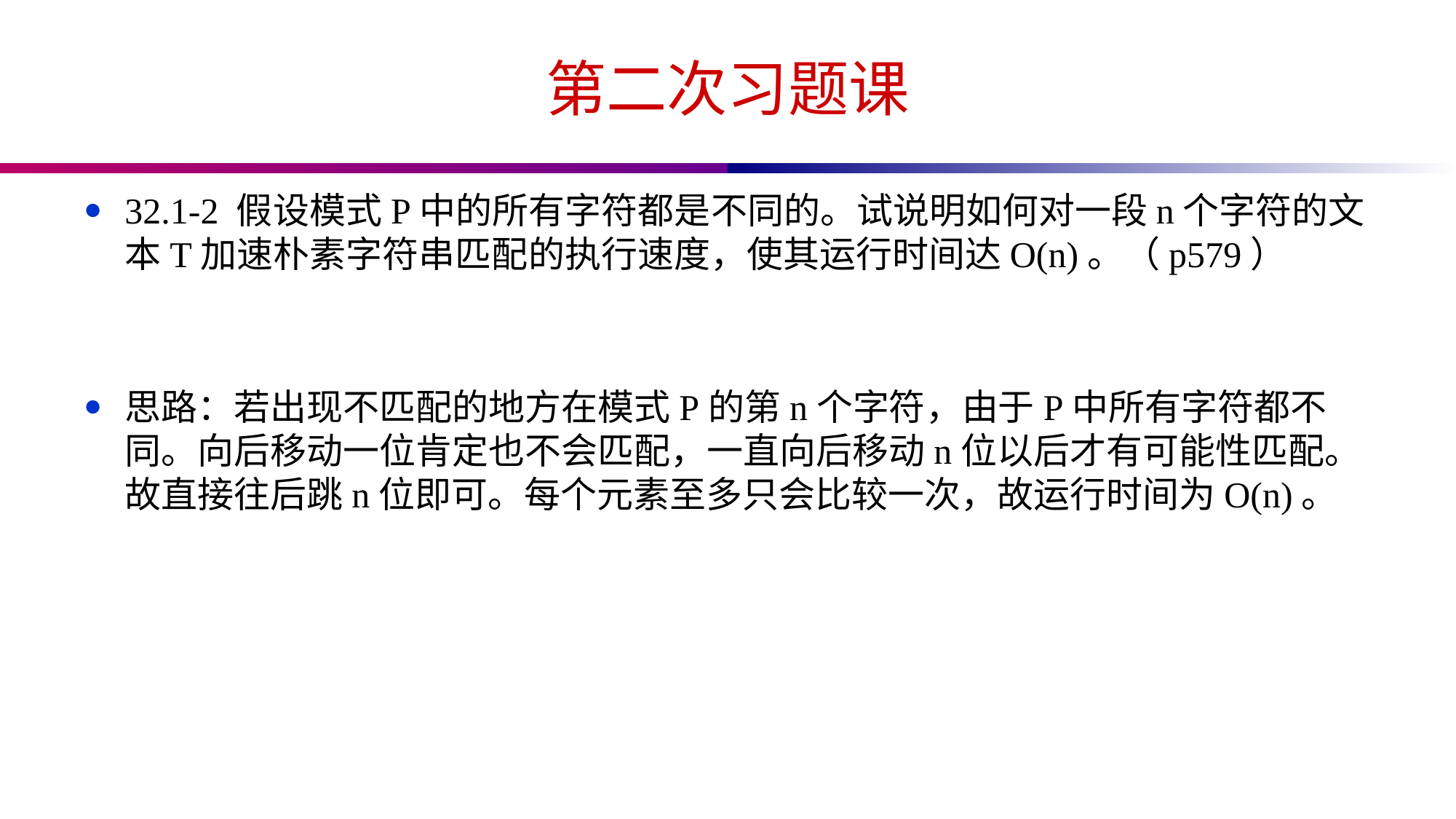

# 第二次习题课
32.1-2 假设模式P中的所有字符都是不同的。试说明如何对一段n个字符的文本T加速朴素字符串匹配的执行速度，使其运行时间达O(n)。（p579）

思路：若出现不匹配的地方在模式P的第n个字符，由于P中所有字符都不同。向后移动一位肯定也不会匹配，一直向后移动n位以后才有可能性匹配。故直接往后跳n位即可。每个元素至多只会比较一次，故运行时间为O(n)。